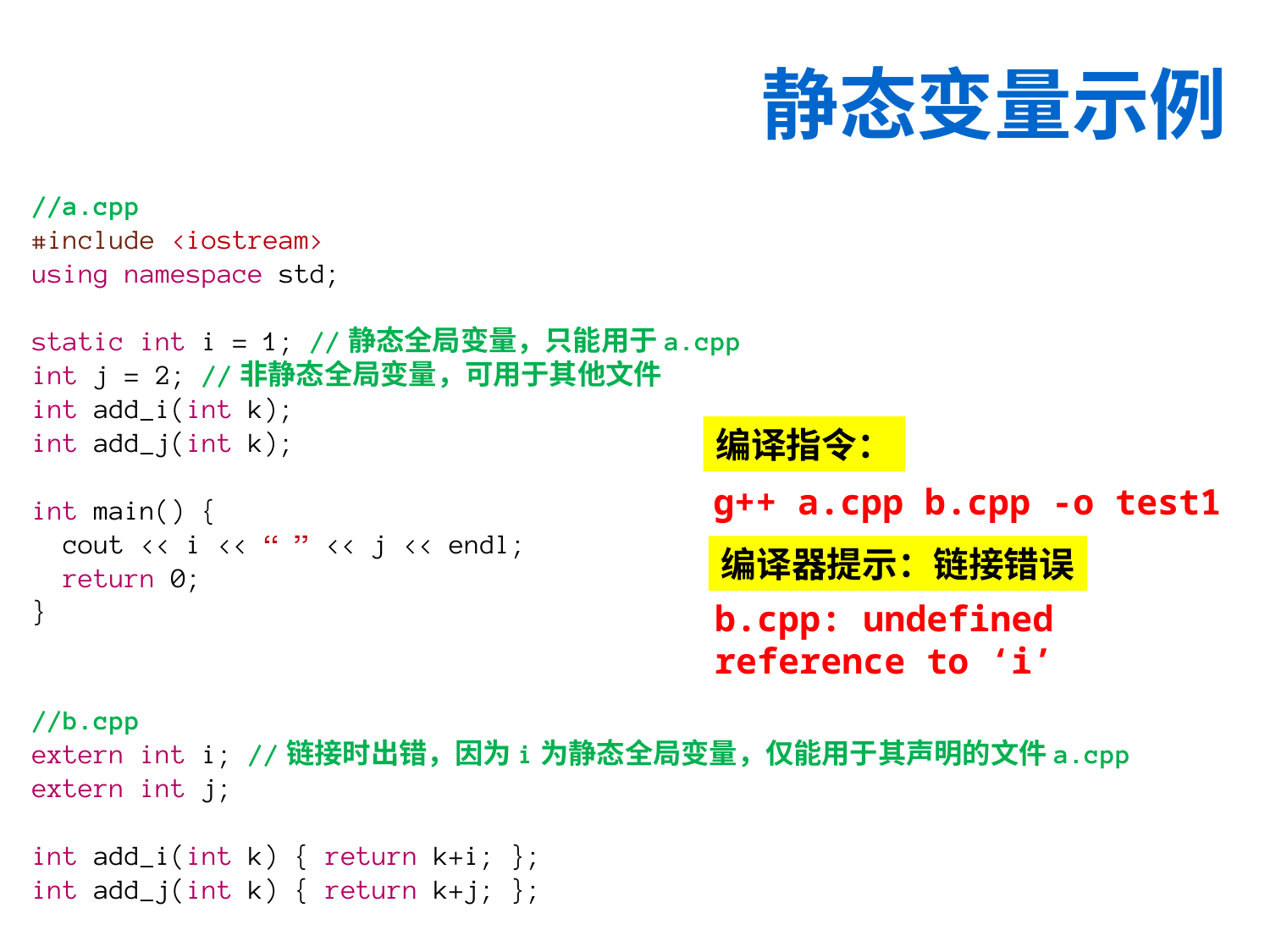

# 静态变量示例
//a.cpp
#include <iostream>
using namespace std;

static int i = 1; //静态全局变量，只能用于a.cpp
int j = 2; //非静态全局变量，可用于其他文件
int add_i(int k);
int add_j(int k);

int main() {
  cout << i << “ ” << j << endl;
  return 0;
}
编译指令：
g++ a.cpp b.cpp -o test1
编译器提示：链接错误
b.cpp: undefined reference to ‘i’
//b.cpp
extern int i; //链接时出错，因为i为静态全局变量，仅能用于其声明的文件a.cpp
extern int j;

int add_i(int k) { return k+i; };
int add_j(int k) { return k+j; };